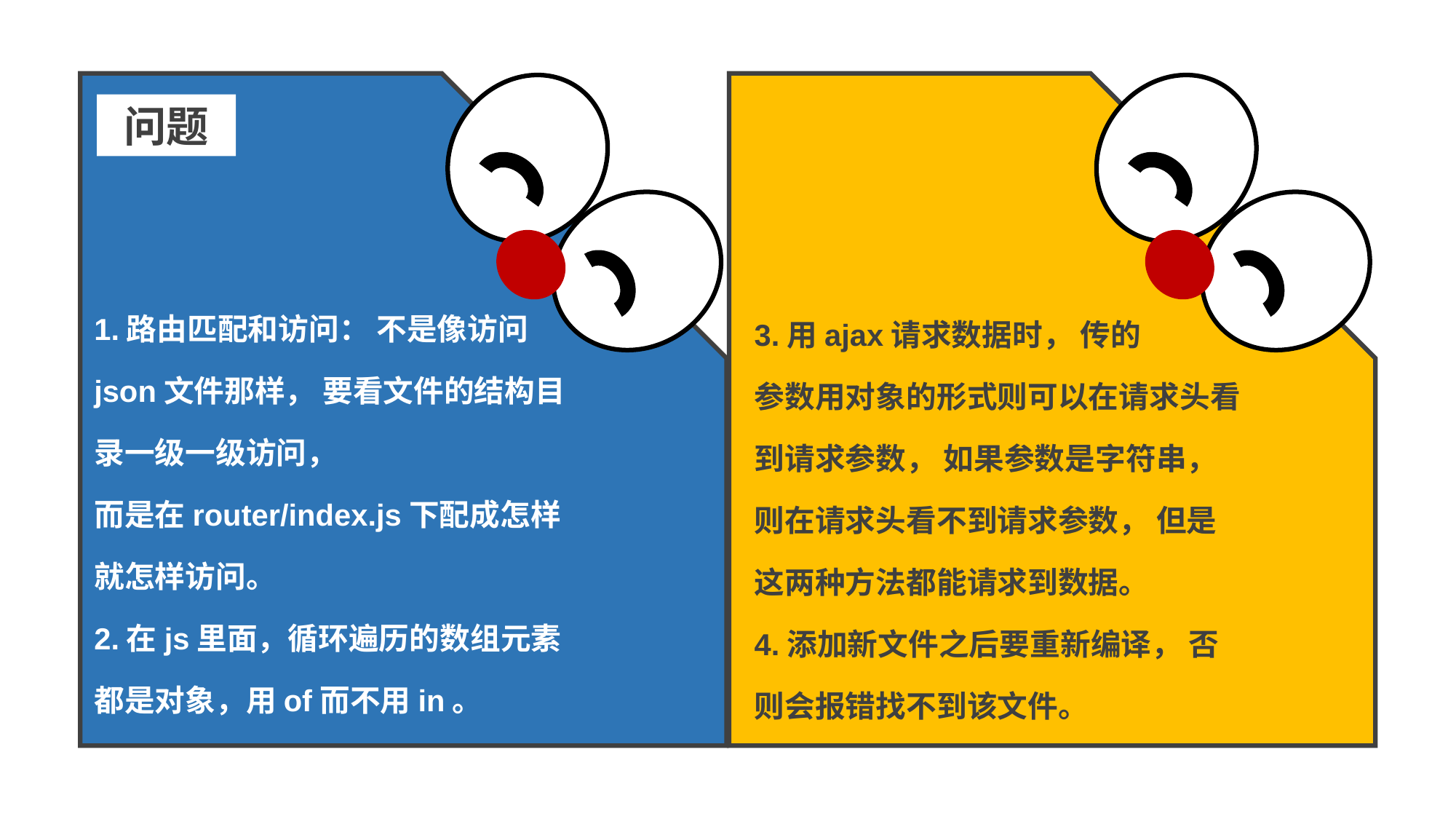

问题

1.路由匹配和访问： 不是像访问json文件那样， 要看文件的结构目录一级一级访问， 而是在router/index.js下配成怎样就怎样访问。
2.在js里面，循环遍历的数组元素都是对象，用of而不用in。
3.用ajax请求数据时， 传的
参数用对象的形式则可以在请求头看到请求参数， 如果参数是字符串， 则在请求头看不到请求参数， 但是这两种方法都能请求到数据。
4.添加新文件之后要重新编译， 否则会报错找不到该文件。